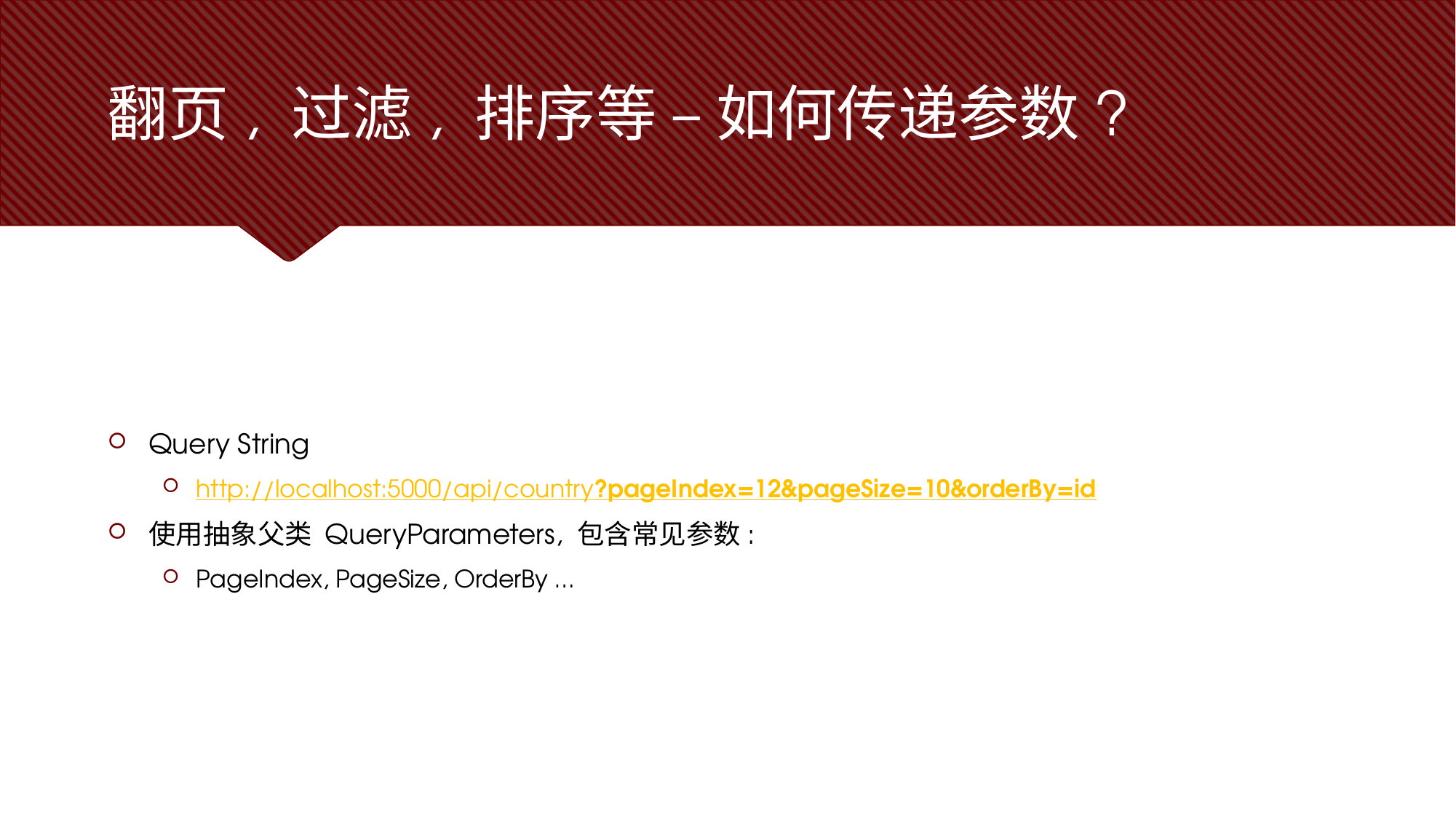

# 翻页, 过滤, 排序等 – 如何传递参数?
Query String
http://localhost:5000/api/country?pageIndex=12&pageSize=10&orderBy=id
使用抽象父类 QueryParameters, 包含常见参数:
PageIndex, PageSize, OrderBy …